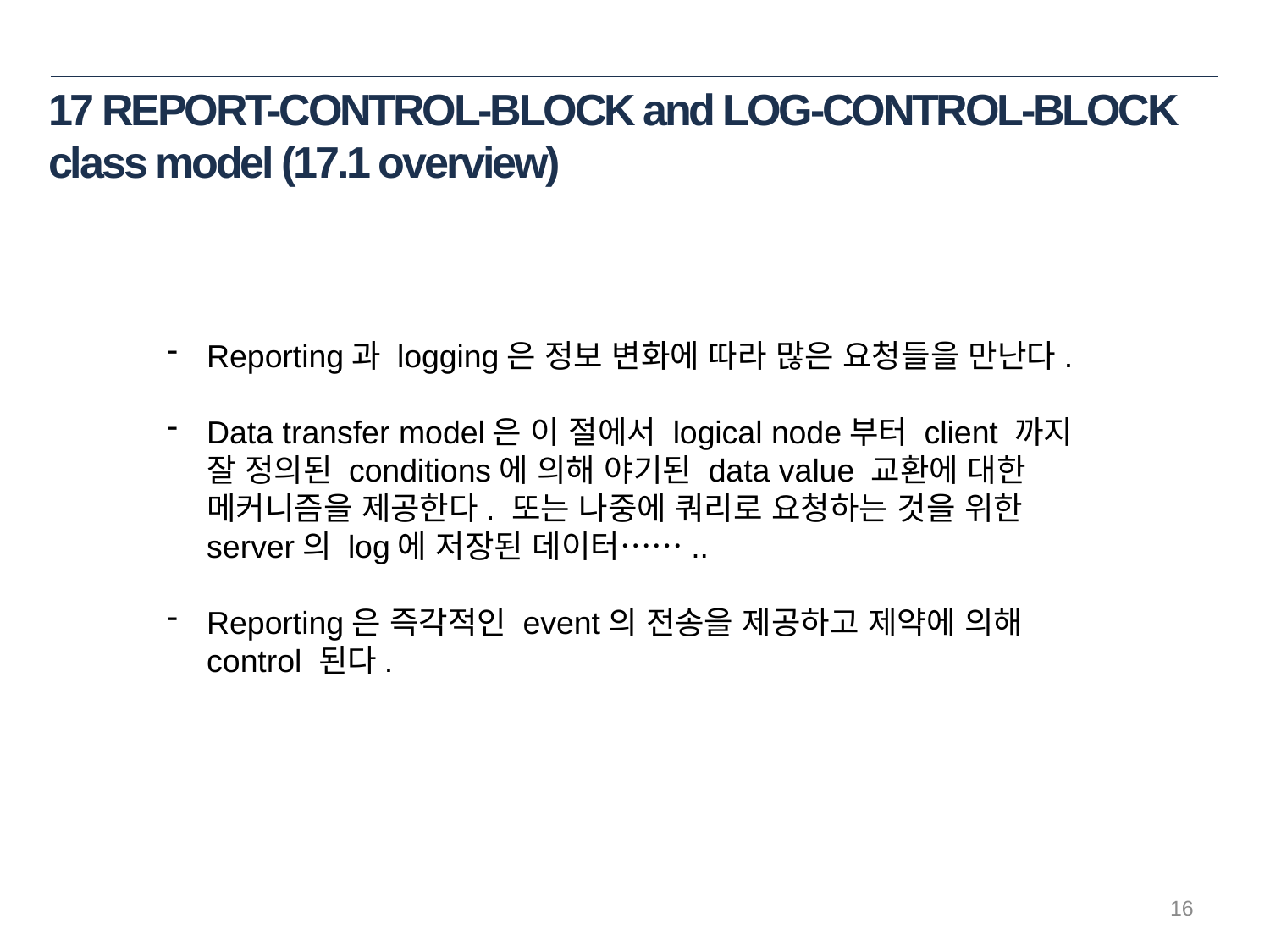

17 REPORT-CONTROL-BLOCK and LOG-CONTROL-BLOCK class model (17.1 overview)
Reporting과 logging은 정보 변화에 따라 많은 요청들을 만난다.

Data transfer model은 이 절에서 logical node부터 client 까지 잘 정의된 conditions에 의해 야기된 data value 교환에 대한 메커니즘을 제공한다. 또는 나중에 쿼리로 요청하는 것을 위한 server의 log에 저장된 데이터……..

Reporting은 즉각적인 event의 전송을 제공하고 제약에 의해 control 된다.

16